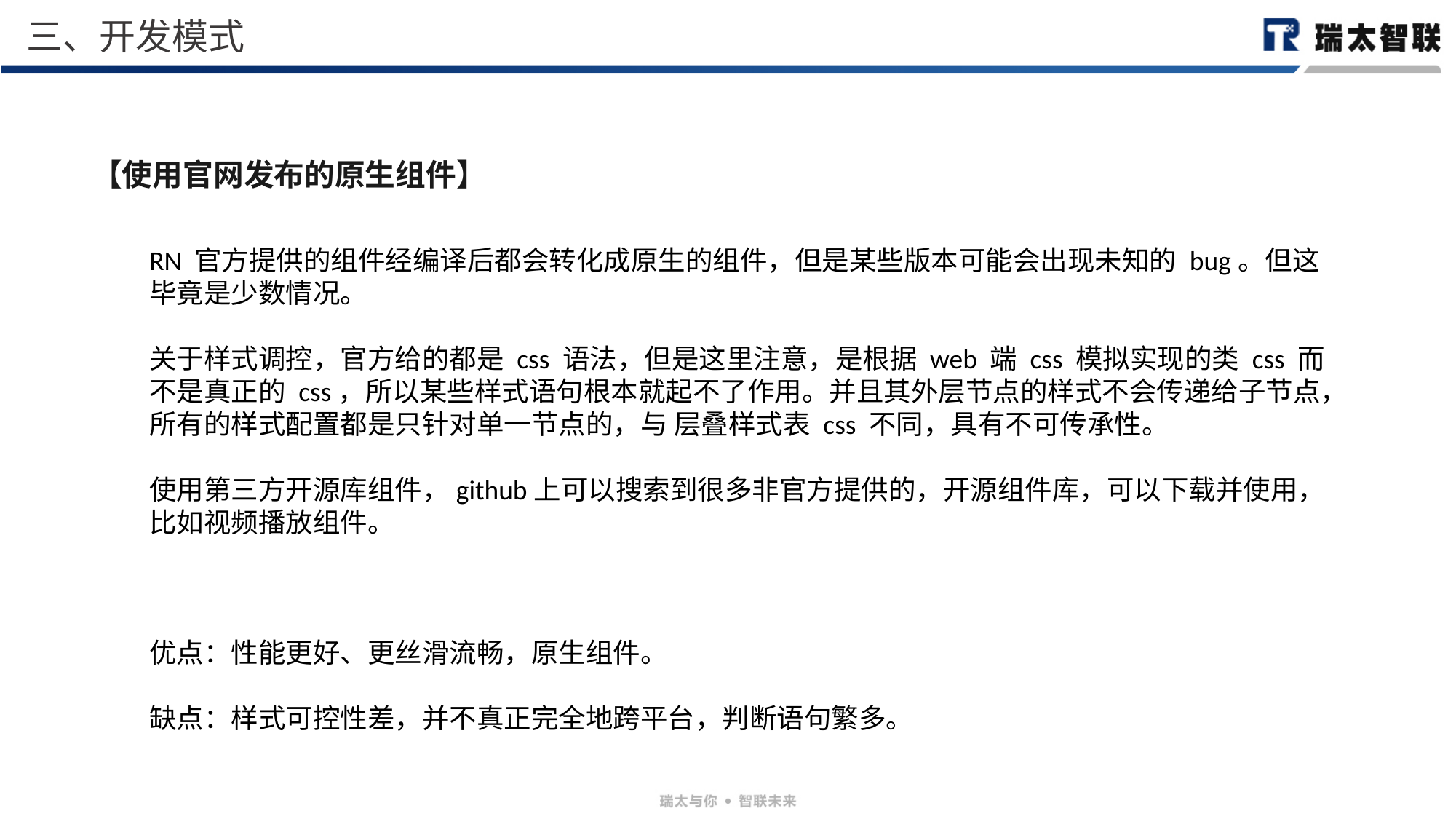

三、开发模式
【使用官网发布的原生组件】
RN 官方提供的组件经编译后都会转化成原生的组件，但是某些版本可能会出现未知的 bug。但这毕竟是少数情况。

关于样式调控，官方给的都是 css 语法，但是这里注意，是根据 web 端 css 模拟实现的类 css 而不是真正的 css，所以某些样式语句根本就起不了作用。并且其外层节点的样式不会传递给子节点，所有的样式配置都是只针对单一节点的，与 层叠样式表 css 不同，具有不可传承性。

使用第三方开源库组件，github上可以搜索到很多非官方提供的，开源组件库，可以下载并使用，比如视频播放组件。
优点：性能更好、更丝滑流畅，原生组件。

缺点：样式可控性差，并不真正完全地跨平台，判断语句繁多。